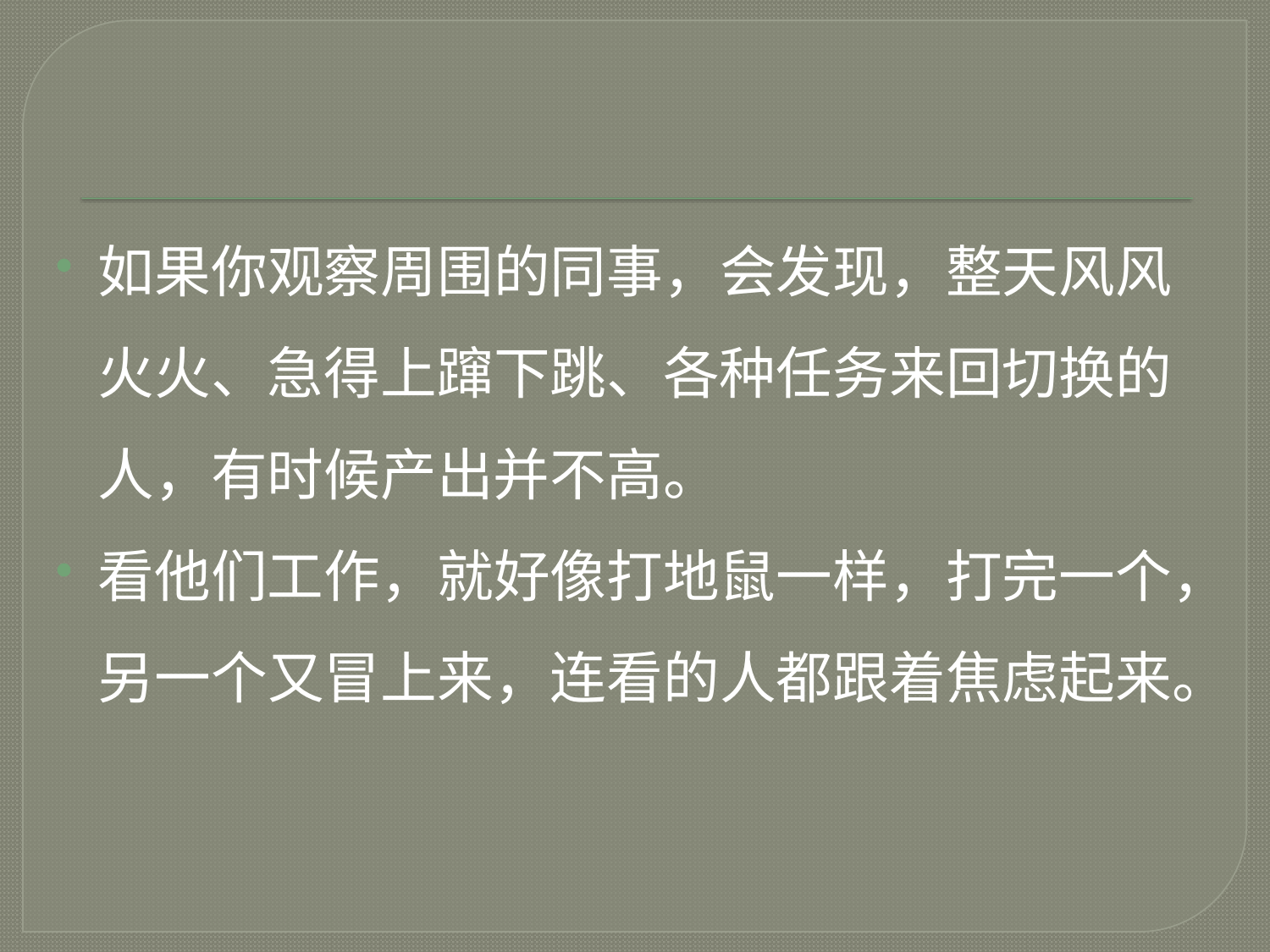

如果你观察周围的同事，会发现，整天风风火火、急得上蹿下跳、各种任务来回切换的人，有时候产出并不高。
看他们工作，就好像打地鼠一样，打完一个，另一个又冒上来，连看的人都跟着焦虑起来。